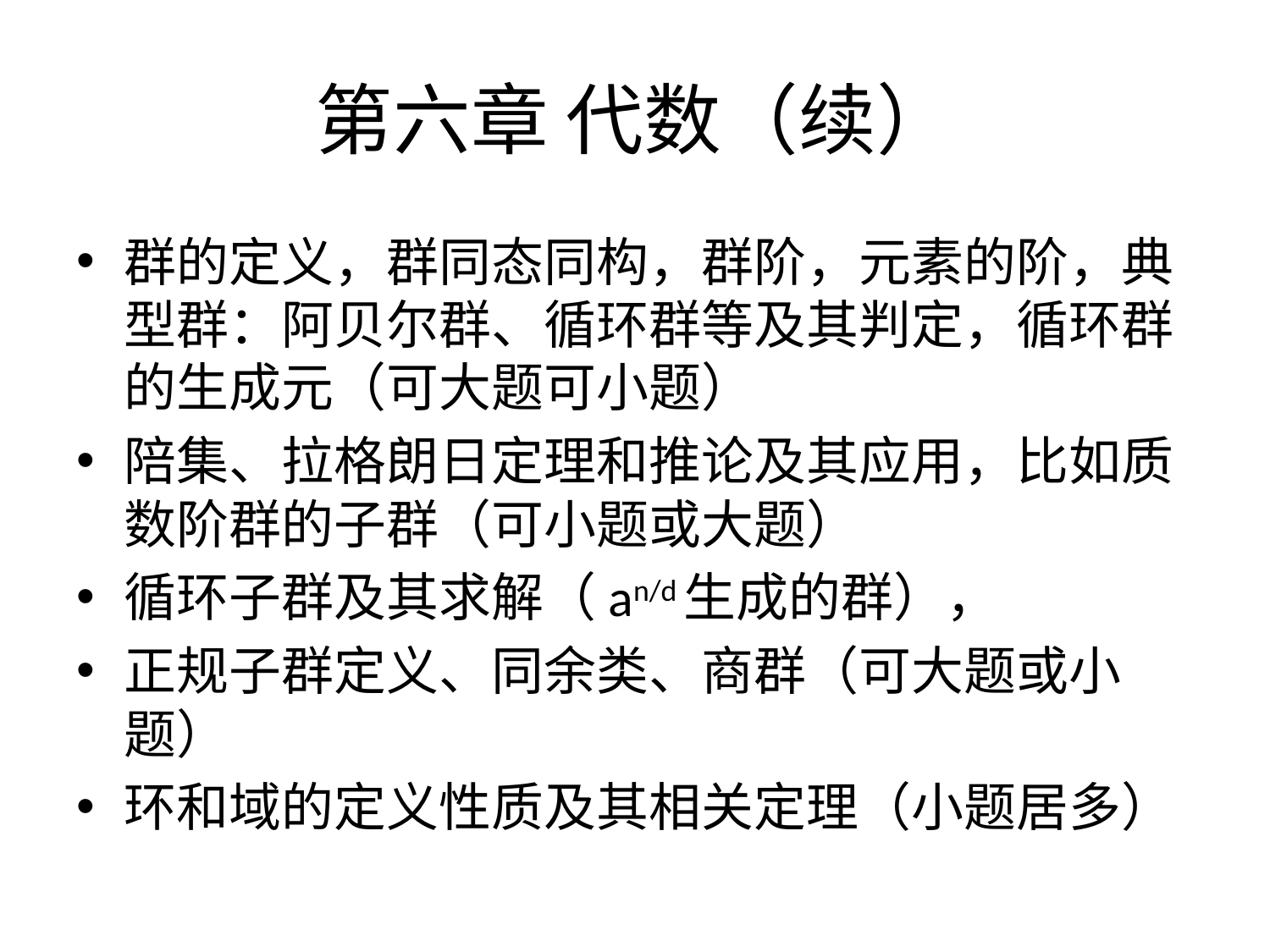

# 第六章 代数（续）
群的定义，群同态同构，群阶，元素的阶，典型群：阿贝尔群、循环群等及其判定，循环群的生成元（可大题可小题）
陪集、拉格朗日定理和推论及其应用，比如质数阶群的子群（可小题或大题）
循环子群及其求解（an/d生成的群），
正规子群定义、同余类、商群（可大题或小题）
环和域的定义性质及其相关定理（小题居多）